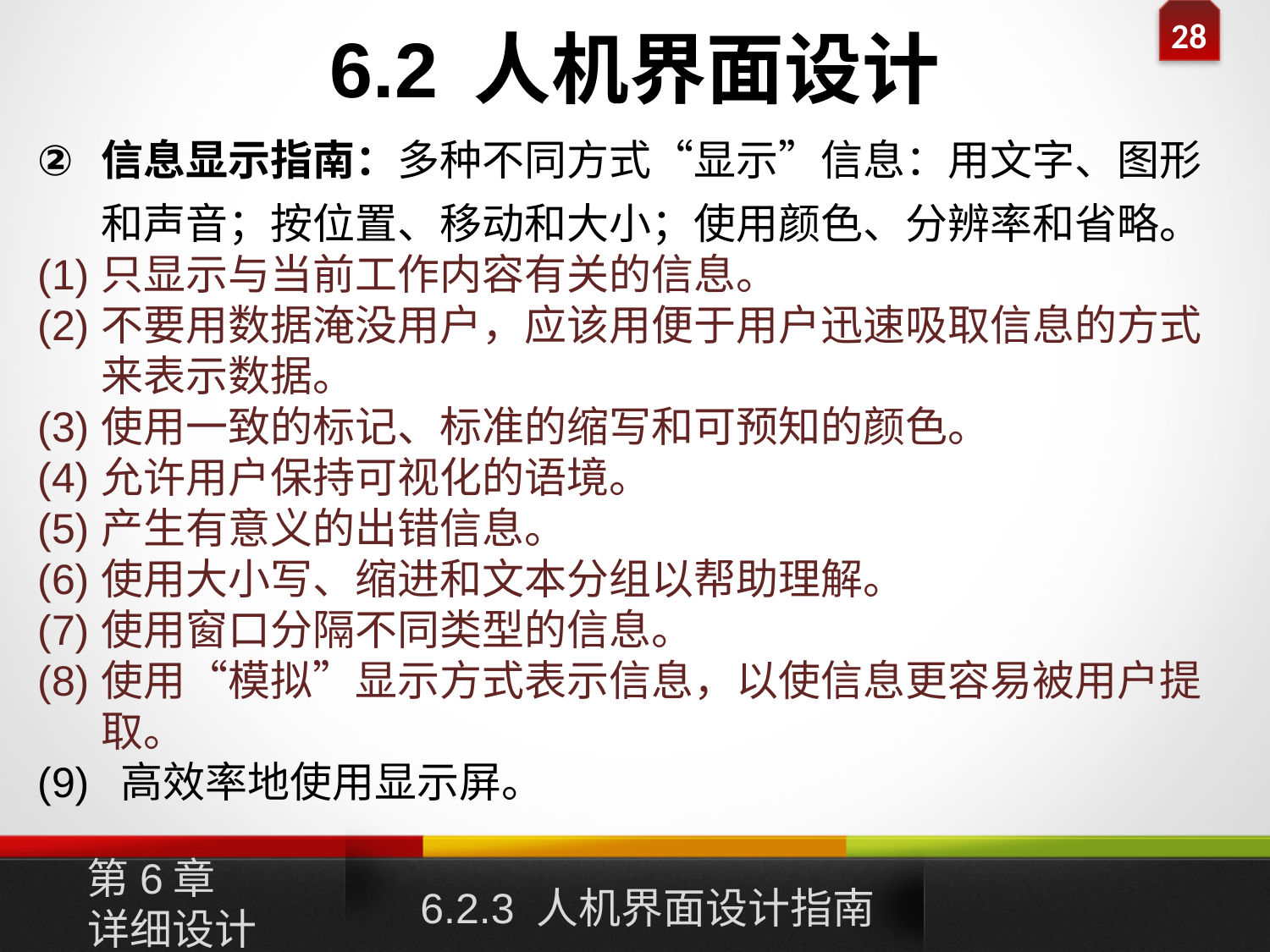

# 6.2 人机界面设计
信息显示指南：多种不同方式“显示”信息：用文字、图形和声音；按位置、移动和大小；使用颜色、分辨率和省略。
只显示与当前工作内容有关的信息。
不要用数据淹没用户，应该用便于用户迅速吸取信息的方式来表示数据。
使用一致的标记、标准的缩写和可预知的颜色。
允许用户保持可视化的语境。
产生有意义的出错信息。
使用大小写、缩进和文本分组以帮助理解。
使用窗口分隔不同类型的信息。
使用“模拟”显示方式表示信息，以使信息更容易被用户提取。
 高效率地使用显示屏。
第6章
详细设计
6.2.3 人机界面设计指南